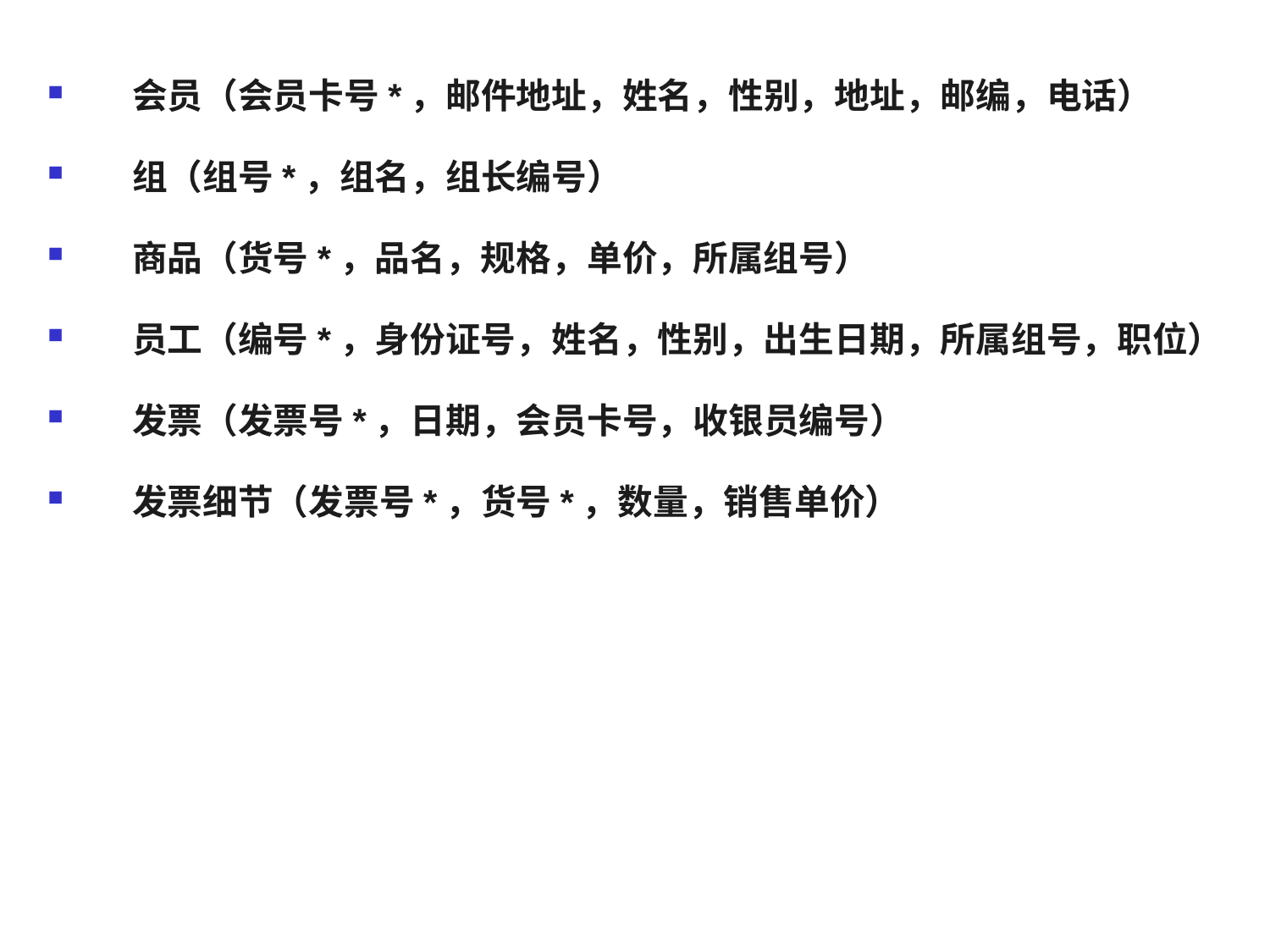

会员（会员卡号*，邮件地址，姓名，性别，地址，邮编，电话）
组（组号*，组名，组长编号）
商品（货号*，品名，规格，单价，所属组号）
员工（编号*，身份证号，姓名，性别，出生日期，所属组号，职位）
发票（发票号*，日期，会员卡号，收银员编号）
发票细节（发票号*，货号*，数量，销售单价）